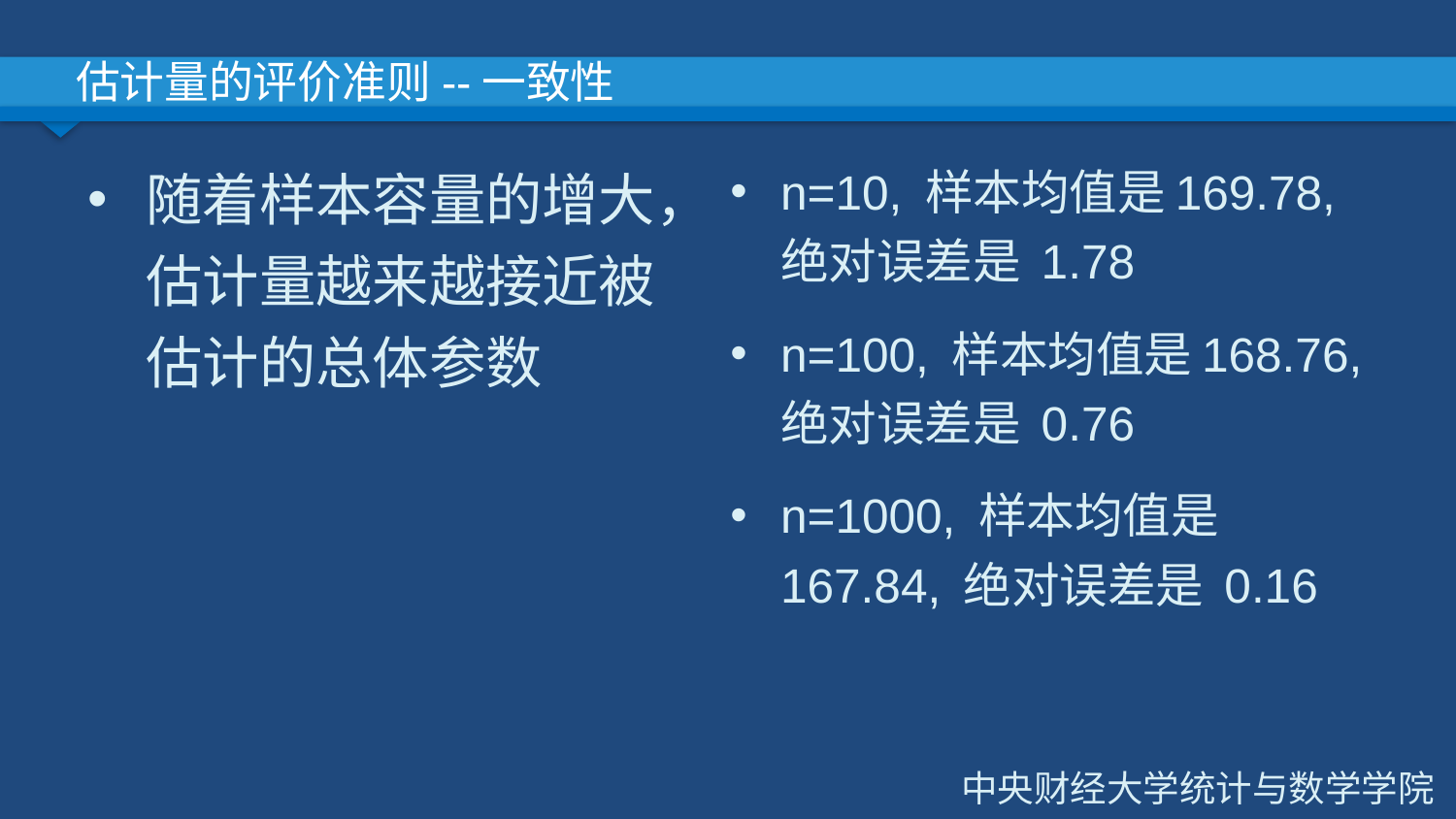

# 估计量的评价准则--一致性
随着样本容量的增大，估计量越来越接近被估计的总体参数

n=10, 样本均值是169.78, 绝对误差是 1.78
n=100, 样本均值是168.76, 绝对误差是 0.76
n=1000, 样本均值是167.84, 绝对误差是 0.16